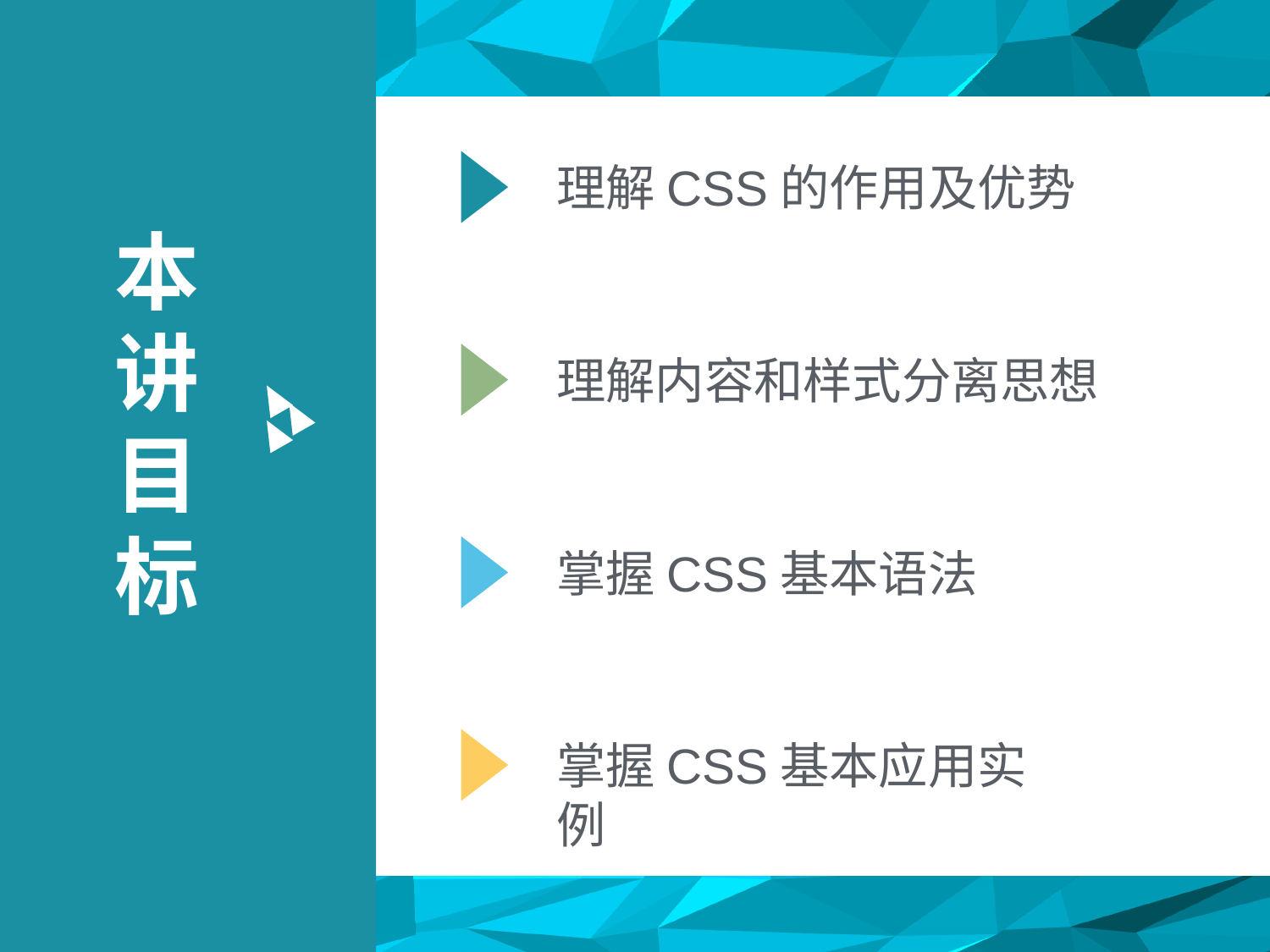

理解CSS的作用及优势

本讲目标
理解内容和样式分离思想

掌握CSS基本语法

掌握CSS基本应用实例